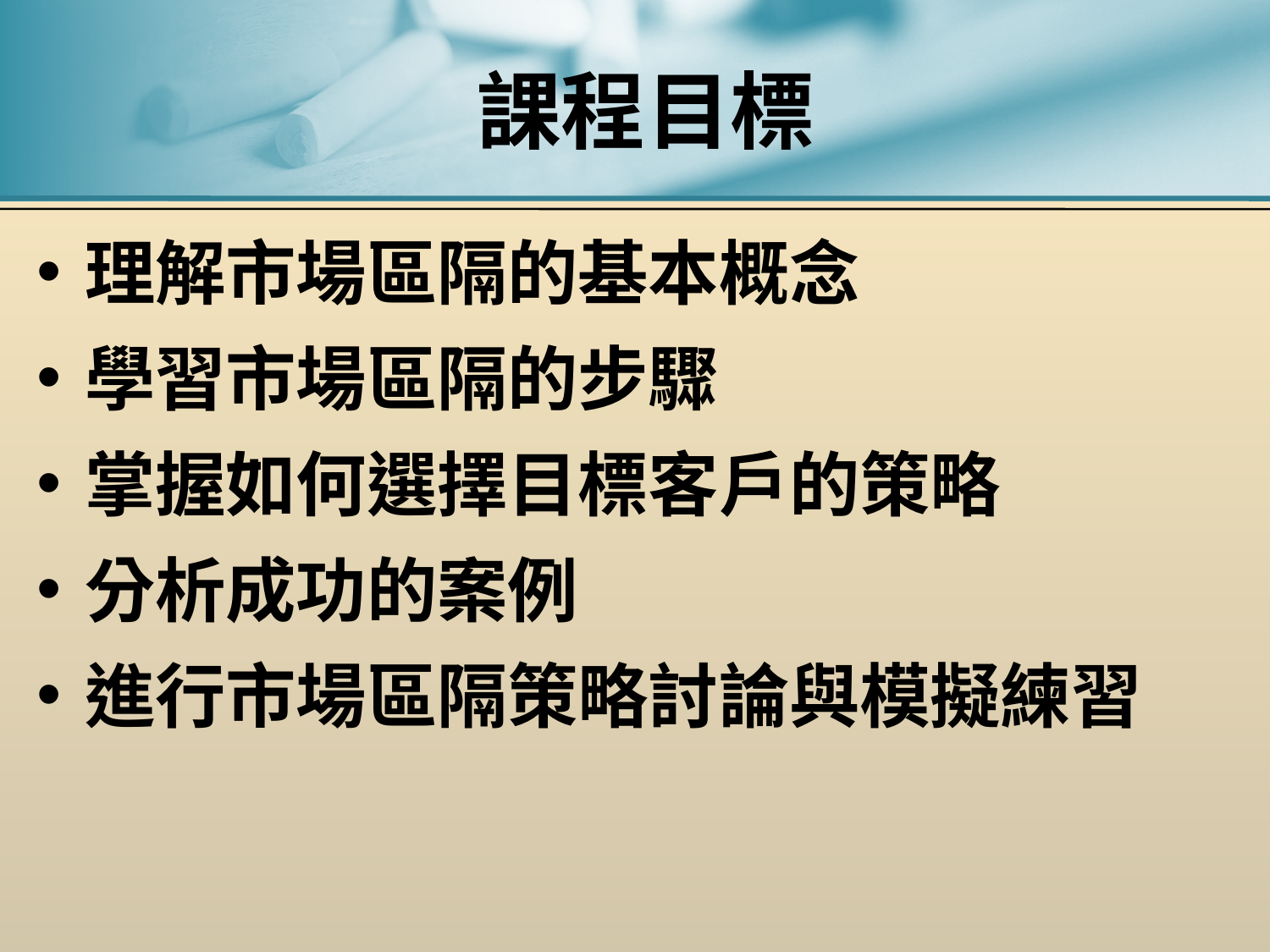

# 課程目標
理解市場區隔的基本概念
學習市場區隔的步驟
掌握如何選擇目標客戶的策略
分析成功的案例
進行市場區隔策略討論與模擬練習